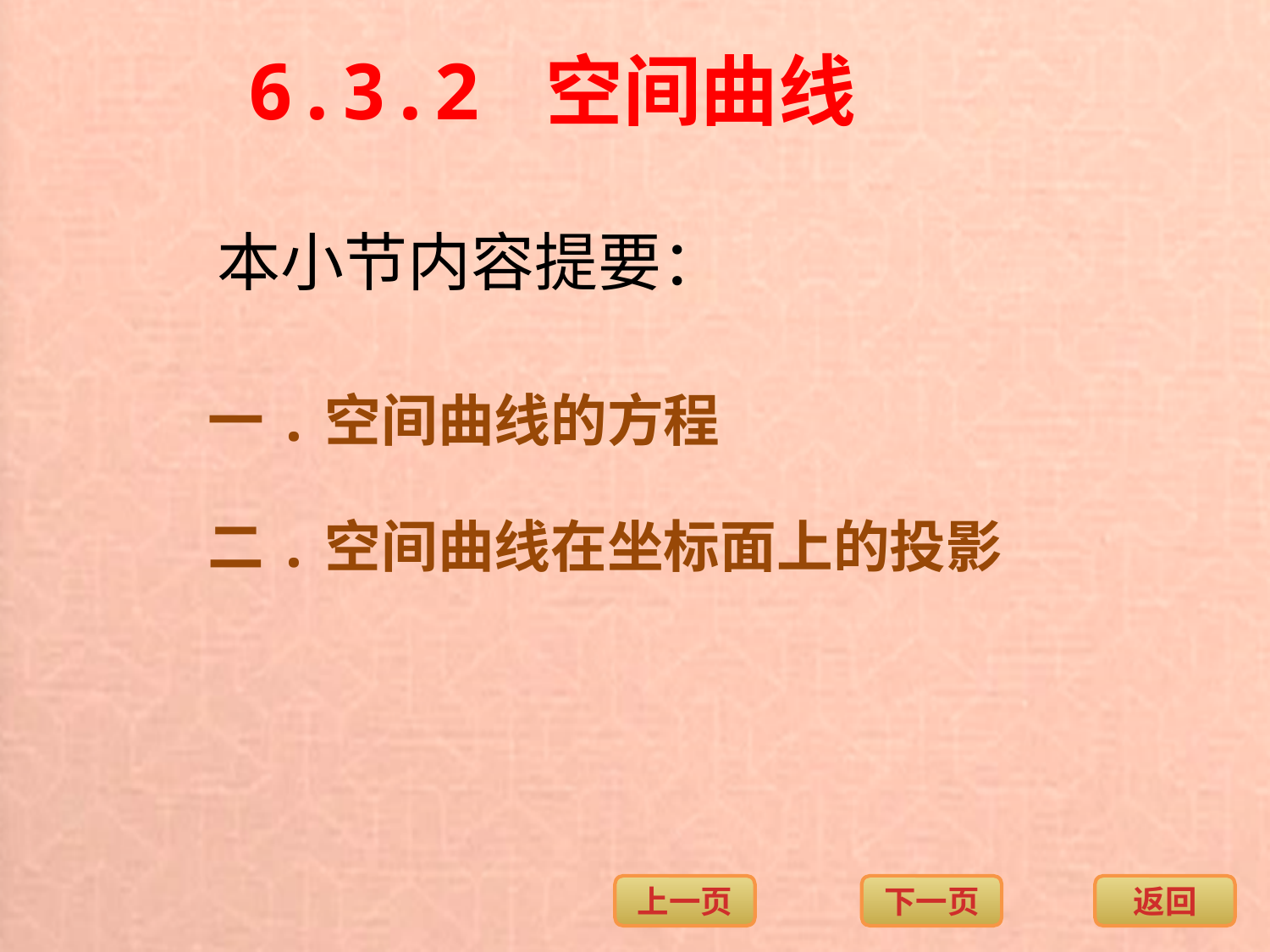

6.3.2 空间曲线
本小节内容提要：
一.空间曲线的方程
二.空间曲线在坐标面上的投影